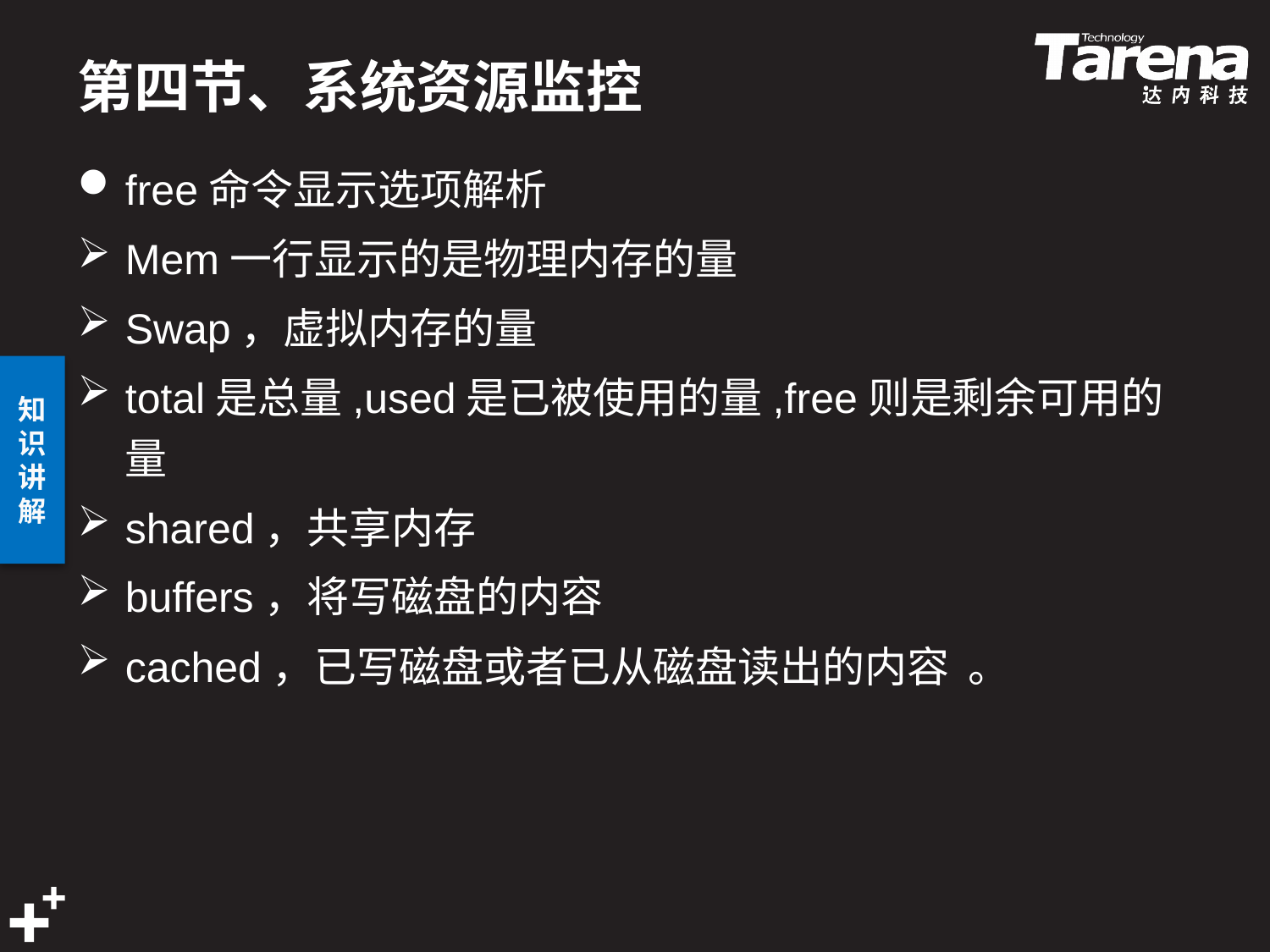

# 第四节、系统资源监控
free命令显示选项解析
Mem一行显示的是物理内存的量
Swap，虚拟内存的量
total是总量,used是已被使用的量,free则是剩余可用的量
shared，共享内存
buffers，将写磁盘的内容
cached，已写磁盘或者已从磁盘读出的内容  。
